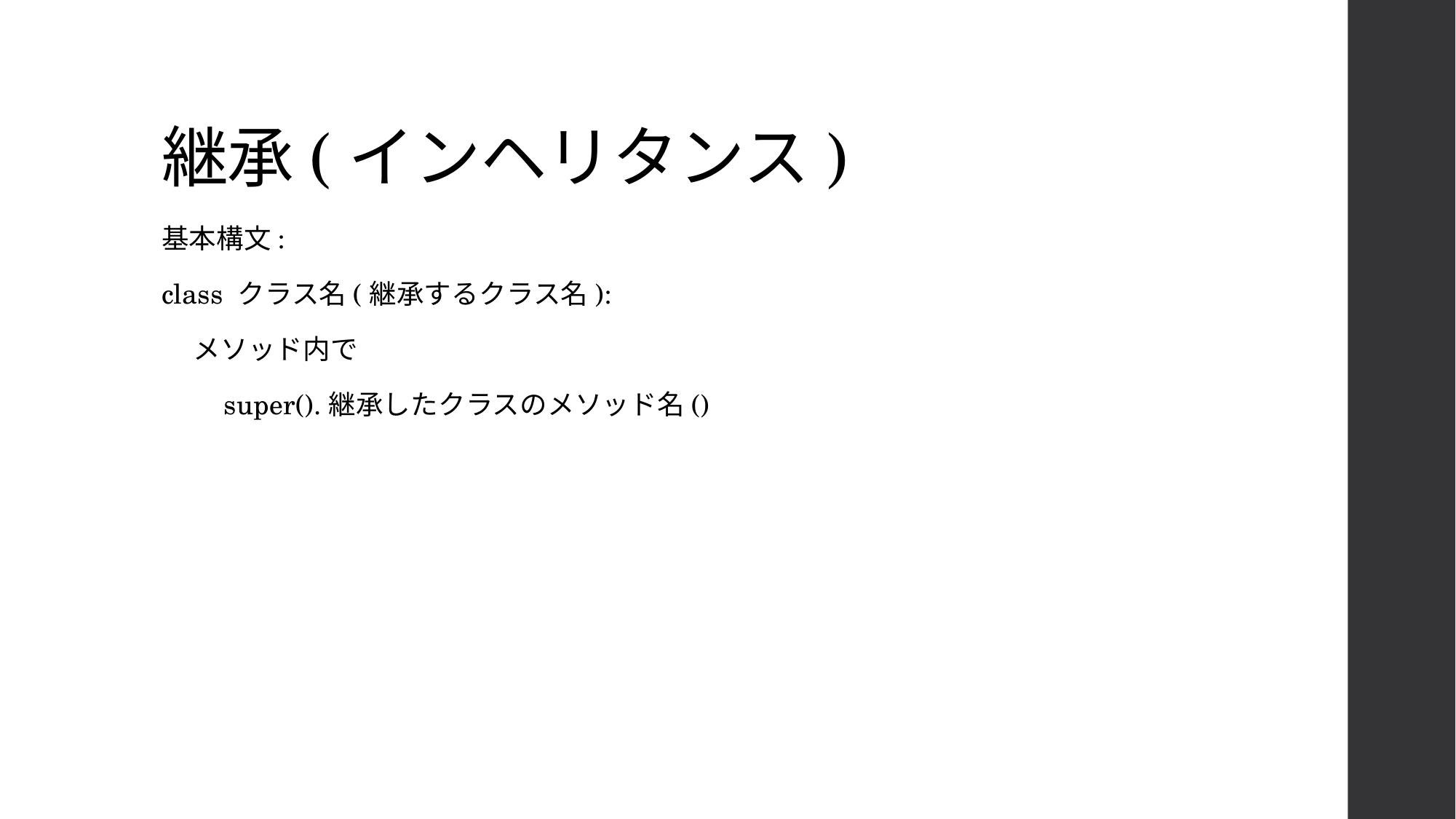

# 継承(インヘリタンス)
基本構文:
class クラス名(継承するクラス名):
    メソッド内で
        super().継承したクラスのメソッド名()